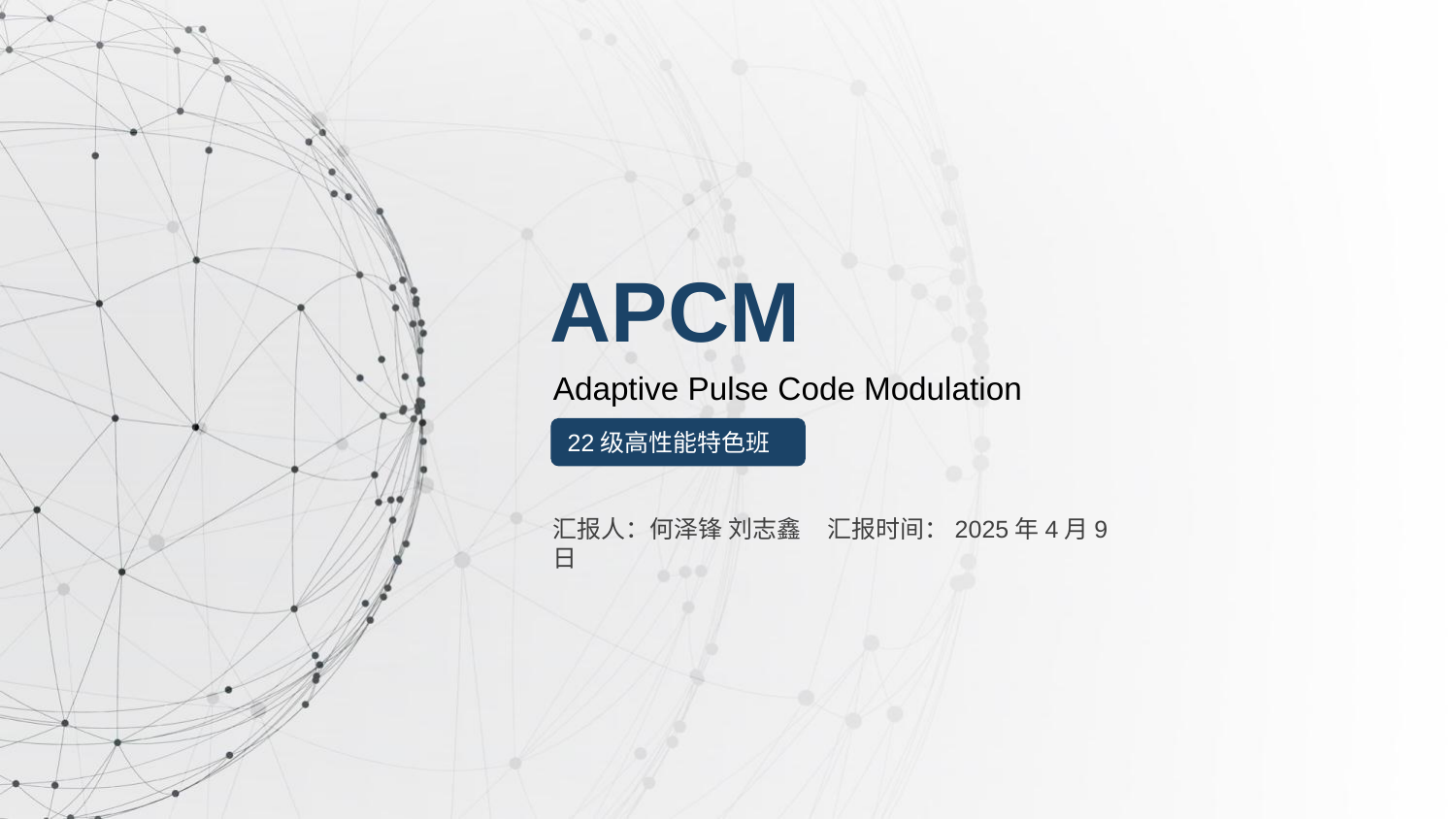

APCM
Adaptive Pulse Code Modulation
22级高性能特色班
汇报人：何泽锋 刘志鑫     汇报时间：2025年4月9日